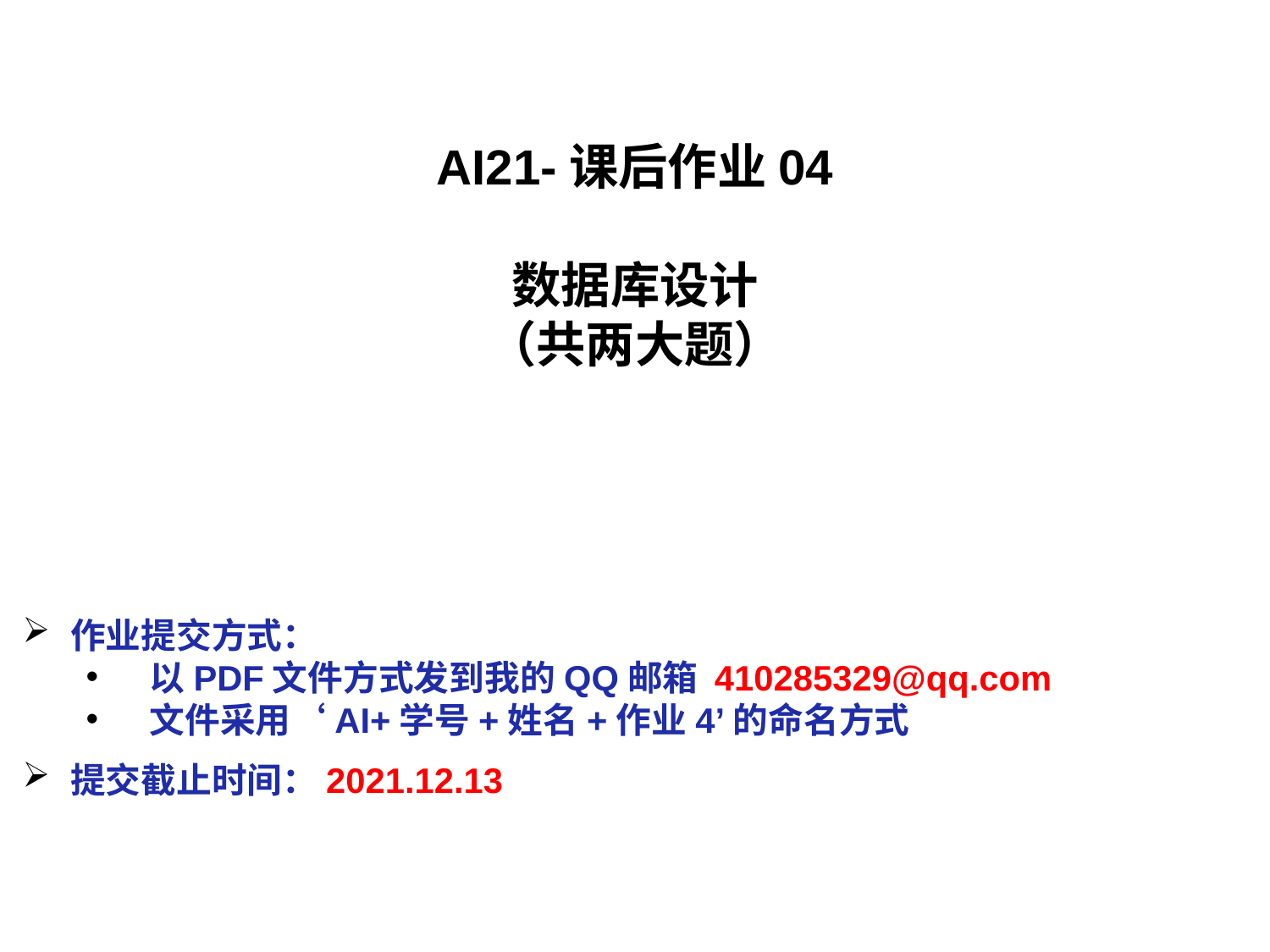

AI21-课后作业04

数据库设计
（共两大题）

作业提交方式：
以PDF文件方式发到我的QQ邮箱 410285329@qq.com
文件采用‘AI+学号+姓名+作业4’的命名方式
提交截止时间：2021.12.13